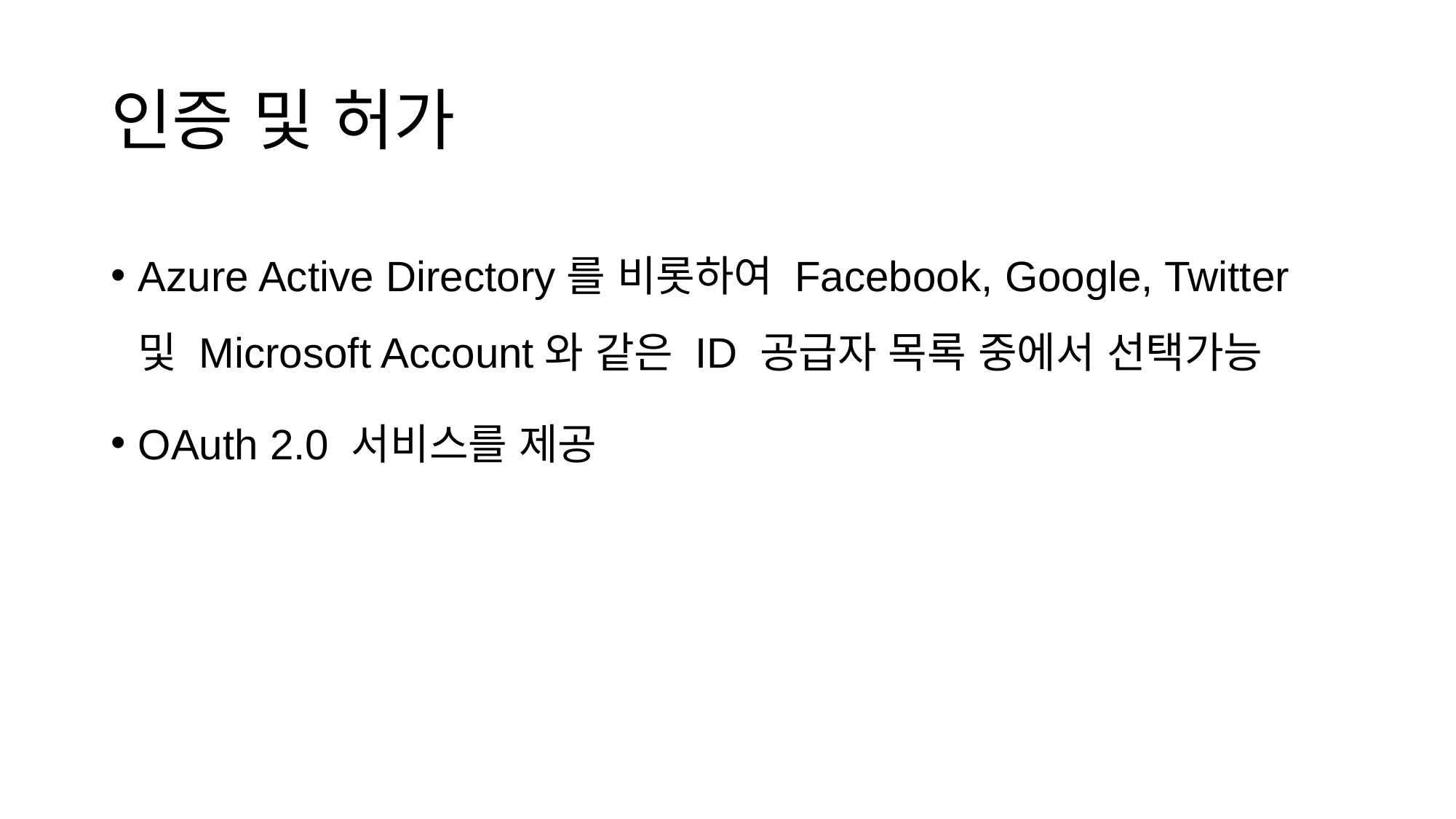

# 인증 및 허가
Azure Active Directory를 비롯하여 Facebook, Google, Twitter 및 Microsoft Account와 같은 ID 공급자 목록 중에서 선택가능
OAuth 2.0 서비스를 제공